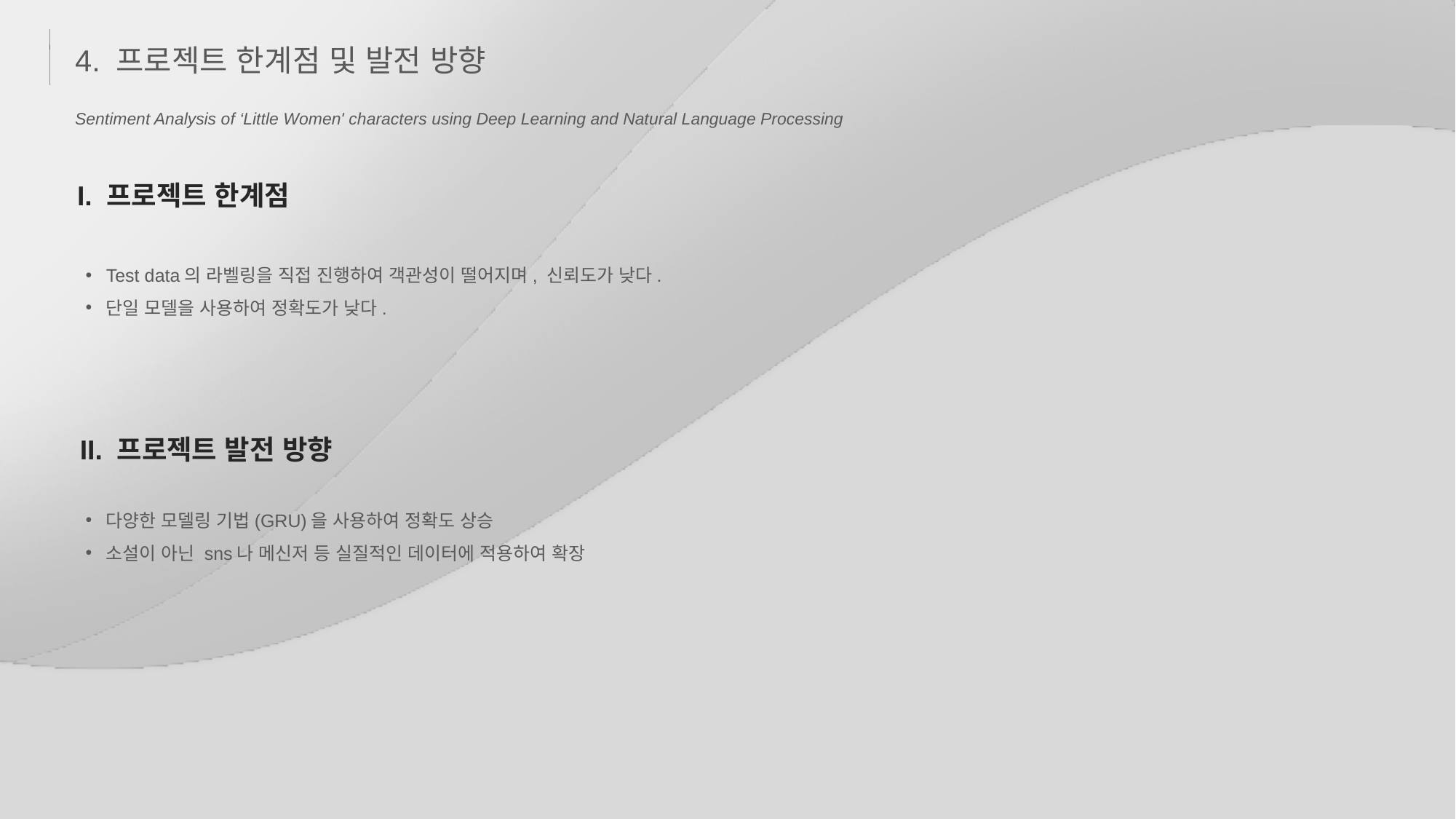

4. 프로젝트 한계점 및 발전 방향
Sentiment Analysis of ‘Little Women' characters using Deep Learning and Natural Language Processing

 I. 프로젝트 한계점
Test data의 라벨링을 직접 진행하여 객관성이 떨어지며, 신뢰도가 낮다.
단일 모델을 사용하여 정확도가 낮다.

 II. 프로젝트 발전 방향
다양한 모델링 기법(GRU)을 사용하여 정확도 상승
소설이 아닌 sns나 메신저 등 실질적인 데이터에 적용하여 확장